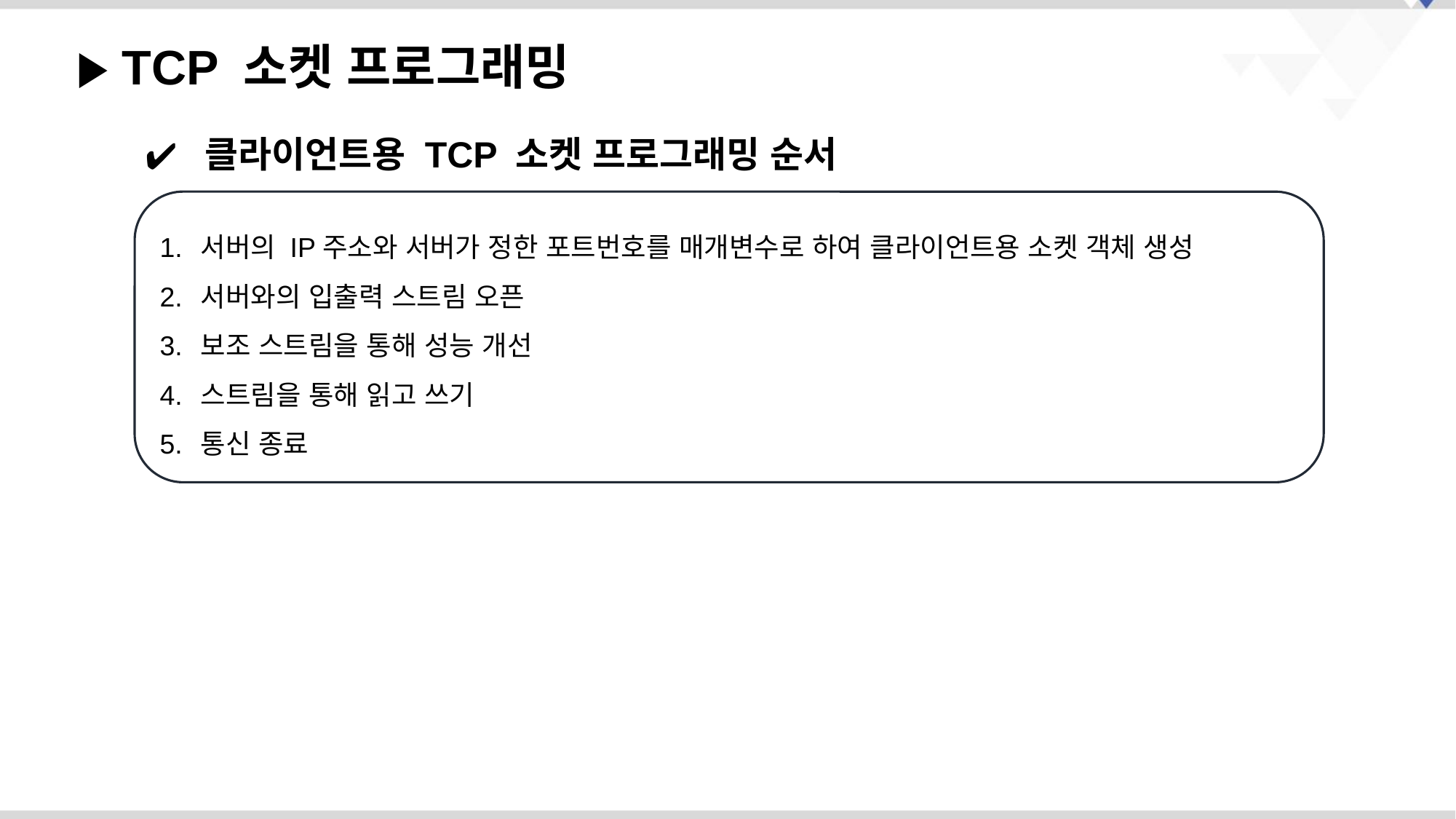

▶ TCP 소켓 프로그래밍
 클라이언트용 TCP 소켓 프로그래밍 순서
서버의 IP주소와 서버가 정한 포트번호를 매개변수로 하여 클라이언트용 소켓 객체 생성
서버와의 입출력 스트림 오픈
보조 스트림을 통해 성능 개선
스트림을 통해 읽고 쓰기
통신 종료